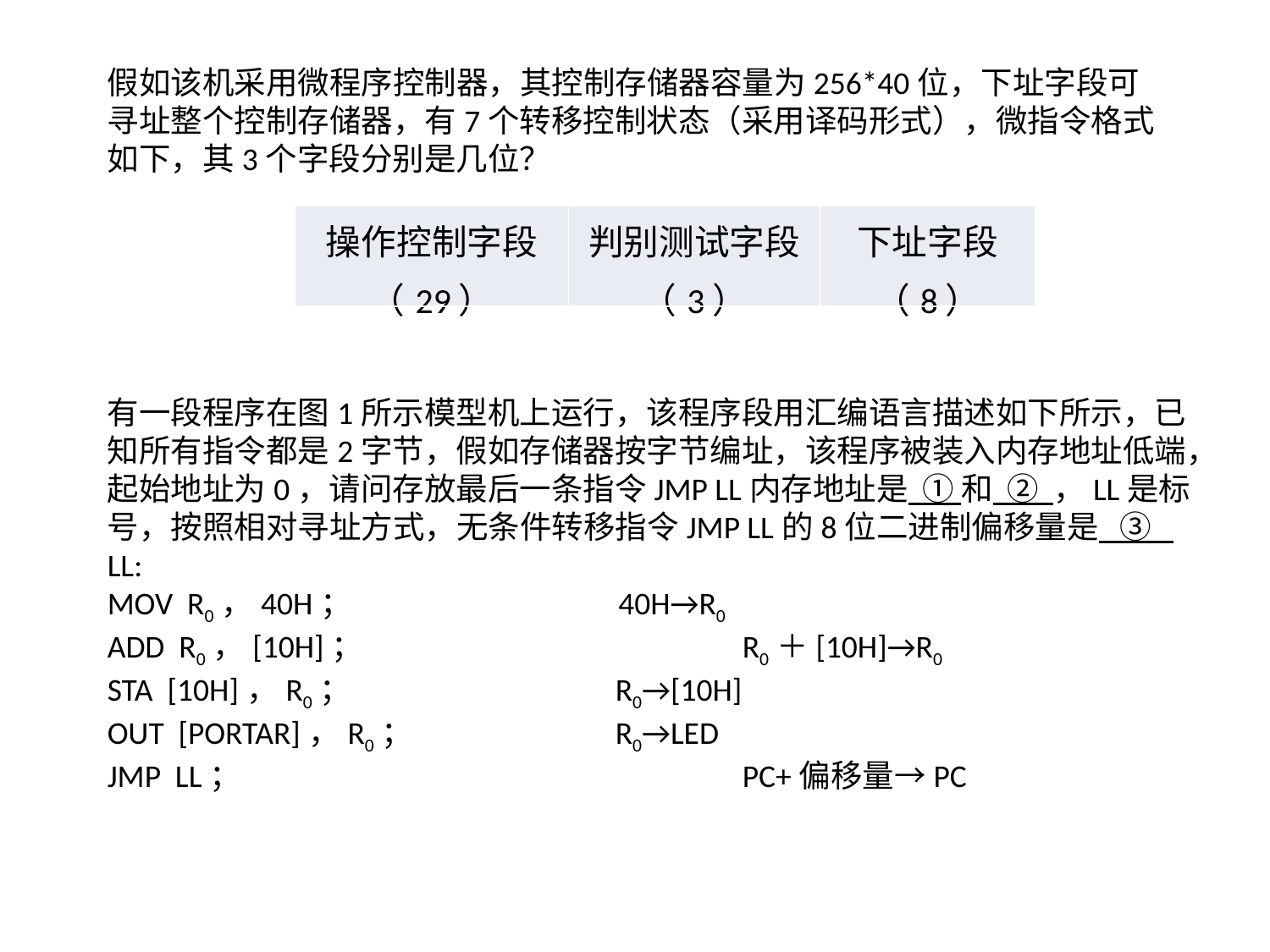

假如该机采用微程序控制器，其控制存储器容量为256*40位，下址字段可寻址整个控制存储器，有7个转移控制状态（采用译码形式），微指令格式如下，其3个字段分别是几位？

| 操作控制字段（29） | 判别测试字段（3） | 下址字段（8） |
| --- | --- | --- |
有一段程序在图1所示模型机上运行，该程序段用汇编语言描述如下所示，已知所有指令都是2字节，假如存储器按字节编址，该程序被装入内存地址低端，起始地址为0，请问存放最后一条指令JMP LL内存地址是  ① 和  ②  ，LL是标号，按照相对寻址方式，无条件转移指令JMP LL的8位二进制偏移量是   ③
LL:
MOV  R0，40H；		                 40H→R0
ADD  R0，[10H]；			R0＋[10H]→R0
STA  [10H]，R0；			R0→[10H]
OUT  [PORTAR]，R0；		R0→LED
JMP  LL；				PC+偏移量→PC